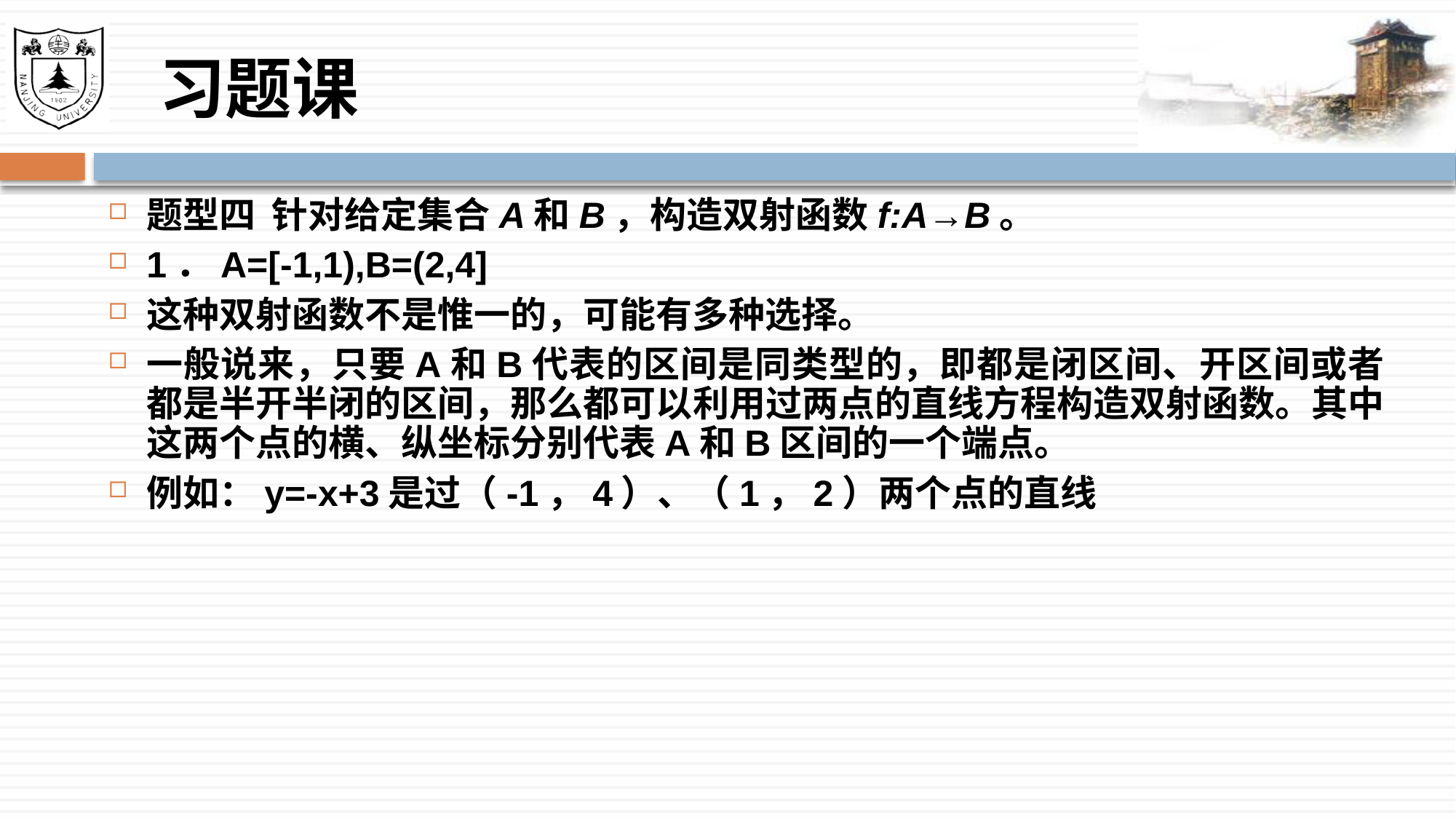

# 习题课
题型四  针对给定集合A和B，构造双射函数f:A→B。
1．A=[-1,1),B=(2,4]
这种双射函数不是惟一的，可能有多种选择。
一般说来，只要A和B代表的区间是同类型的，即都是闭区间、开区间或者都是半开半闭的区间，那么都可以利用过两点的直线方程构造双射函数。其中这两个点的横、纵坐标分别代表A和B区间的一个端点。
例如：y=-x+3是过（-1，4）、（1，2）两个点的直线